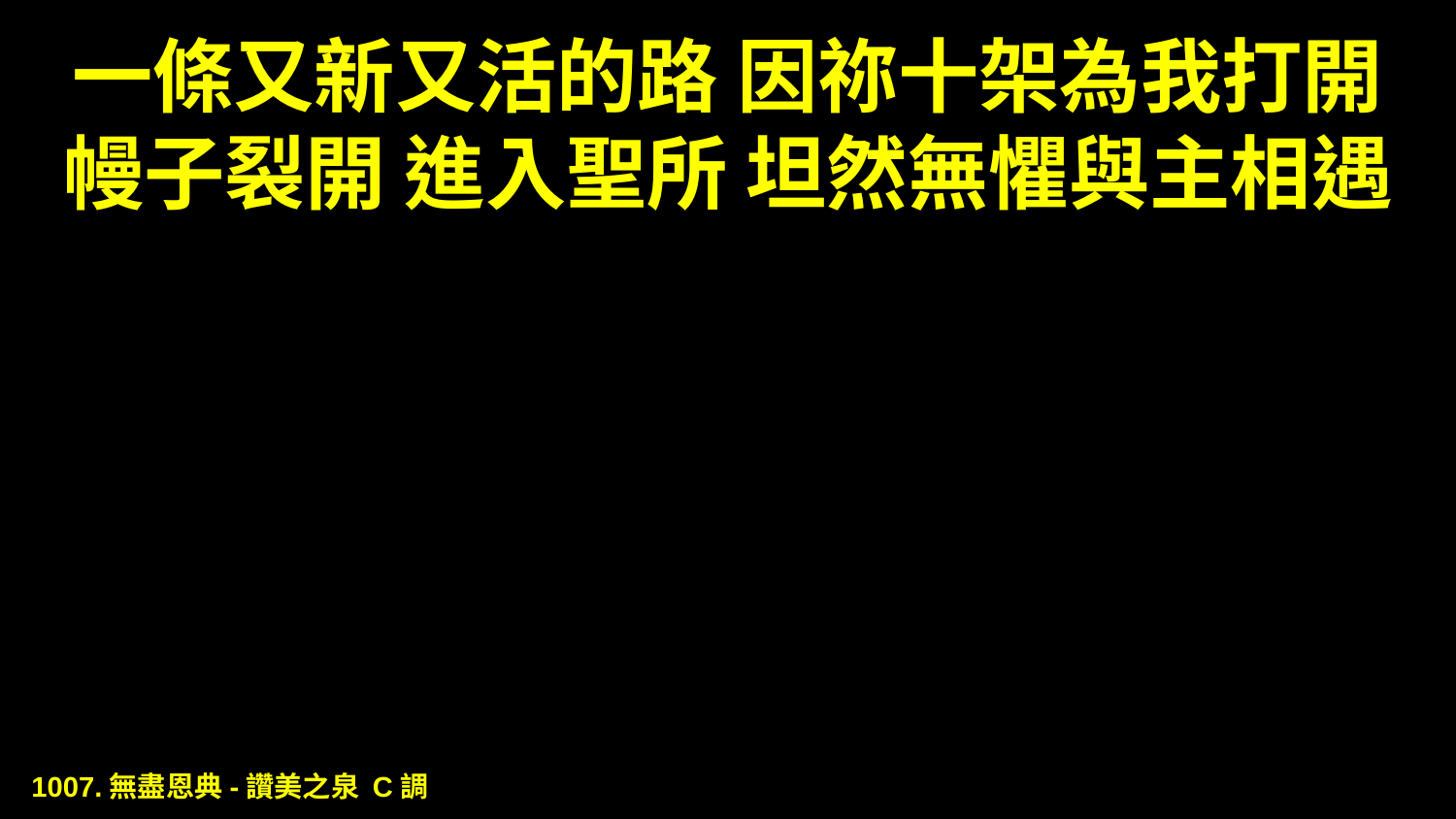

# 一條又新又活的路 因祢十架為我打開 幔子裂開 進入聖所 坦然無懼與主相遇
1007.無盡恩典-讚美之泉 C調